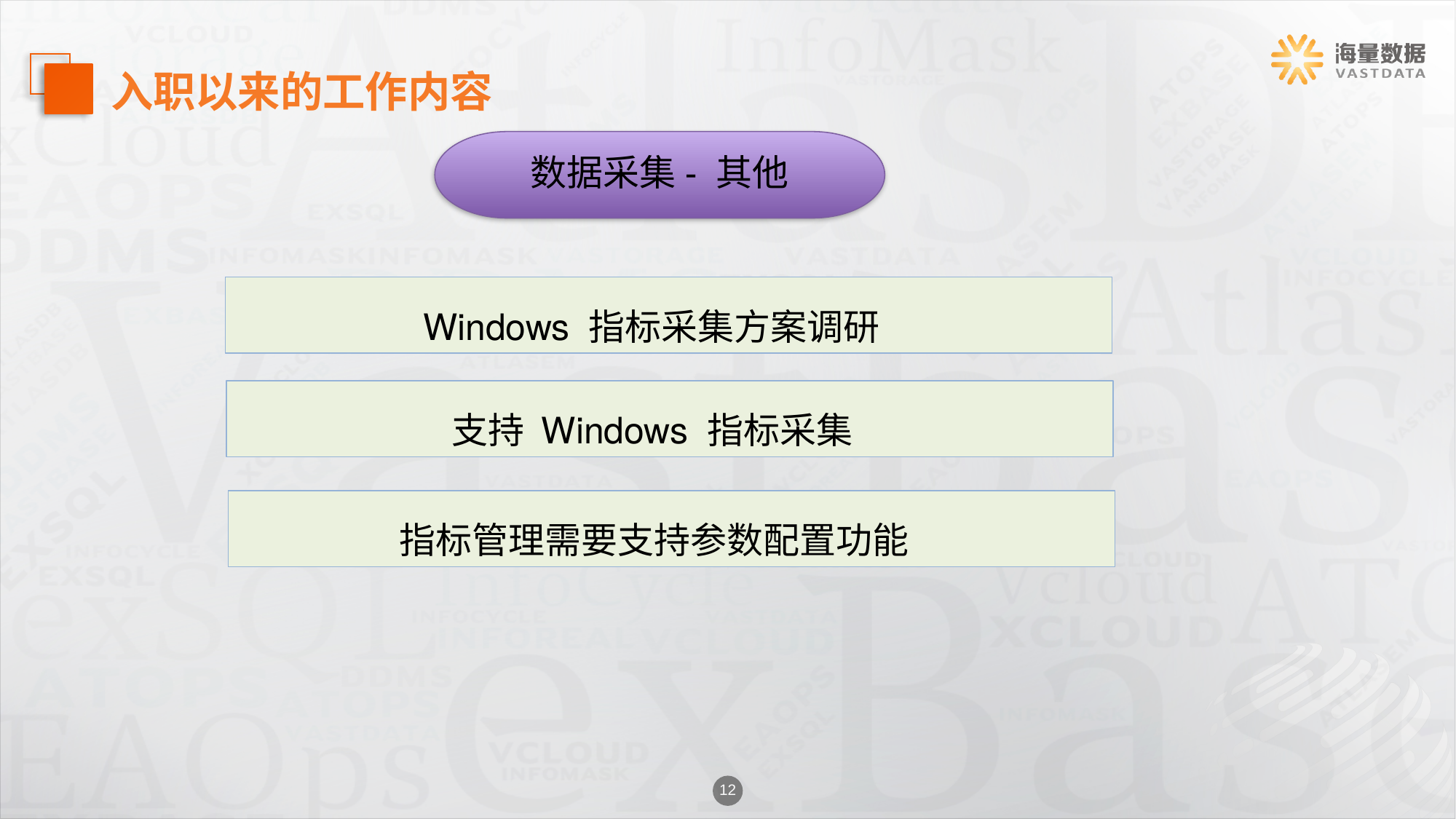

入职以来的工作内容

数据采集- 其他

Windows 指标采集方案调研

支持 Windows 指标采集

指标管理需要支持参数配置功能